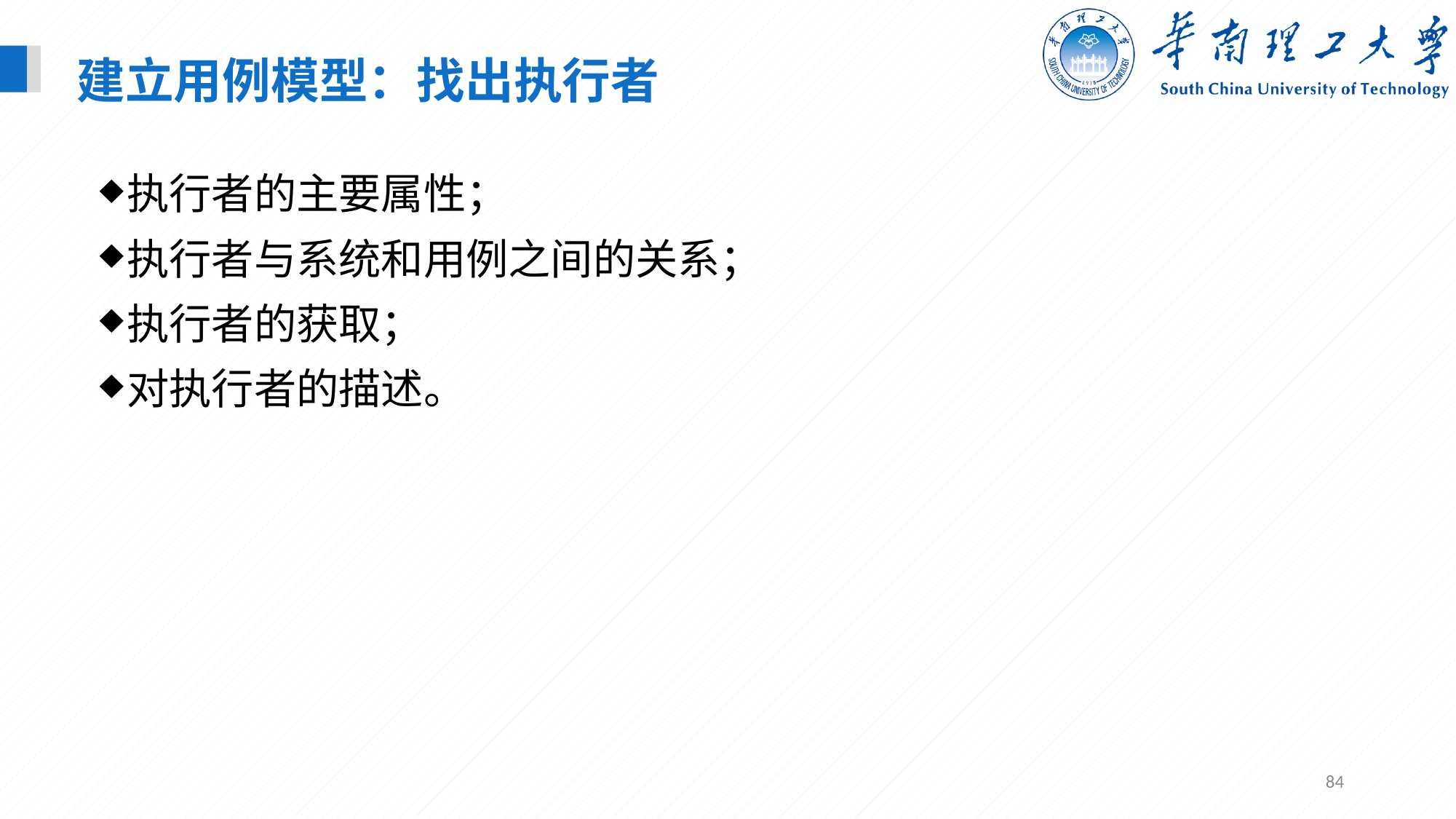

建立用例模型：找出执行者
执行者的主要属性；
执行者与系统和用例之间的关系；
执行者的获取；
对执行者的描述。
84